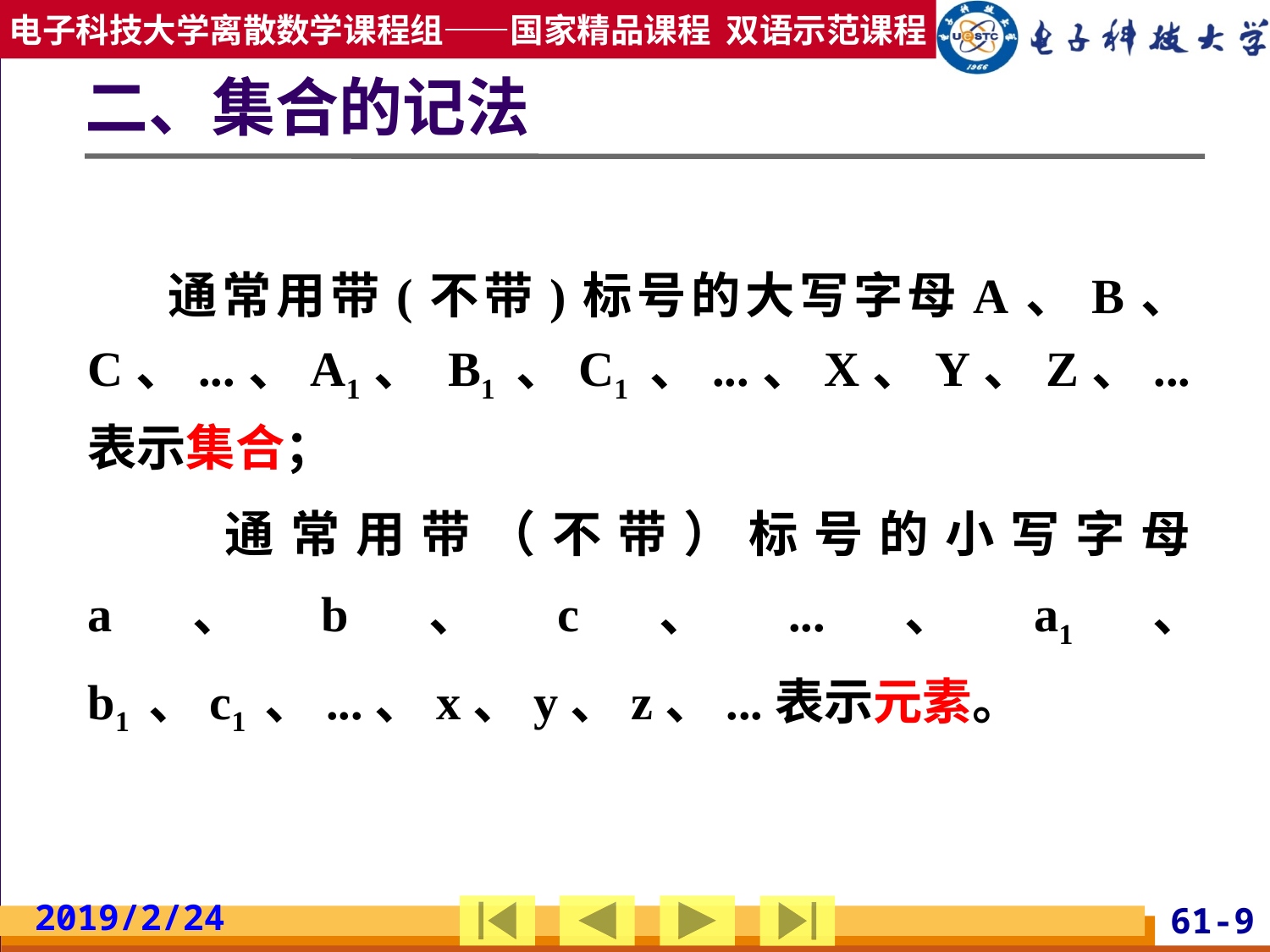

# 二、集合的记法
    通常用带(不带)标号的大写字母A、B、C、...、A1、 B1 、C1 、...、X、Y、Z、...表示集合；
    通常用带（不带）标号的小写字母a、b、c、...、a1、 b1 、c1 、...、x、y、z、...表示元素。
2019/2/24